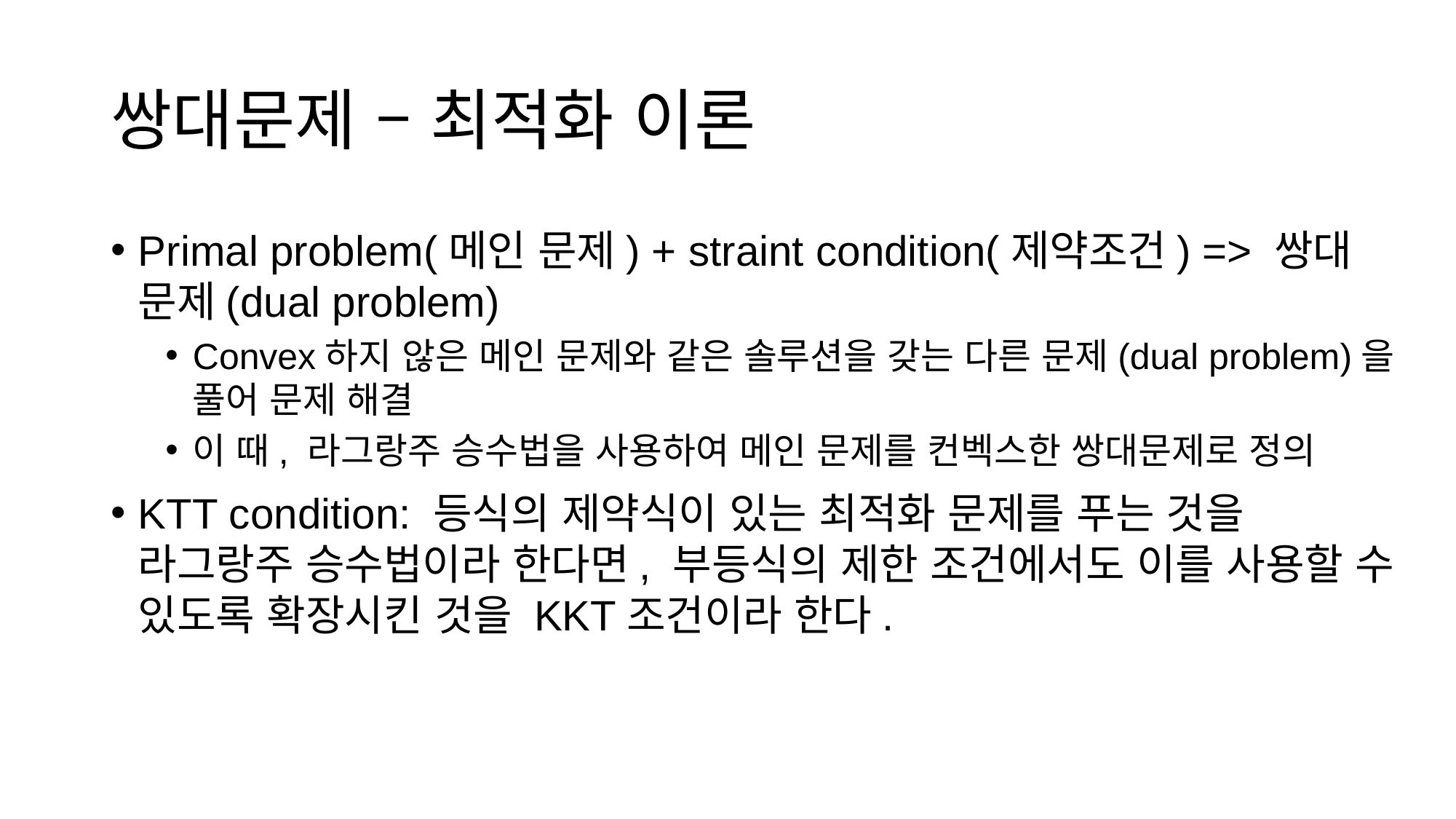

# 쌍대문제 – 최적화 이론
Primal problem(메인 문제) + straint condition(제약조건) => 쌍대 문제(dual problem)
Convex하지 않은 메인 문제와 같은 솔루션을 갖는 다른 문제(dual problem)을 풀어 문제 해결
이 때, 라그랑주 승수법을 사용하여 메인 문제를 컨벡스한 쌍대문제로 정의
KTT condition: 등식의 제약식이 있는 최적화 문제를 푸는 것을 라그랑주 승수법이라 한다면, 부등식의 제한 조건에서도 이를 사용할 수 있도록 확장시킨 것을 KKT조건이라 한다.